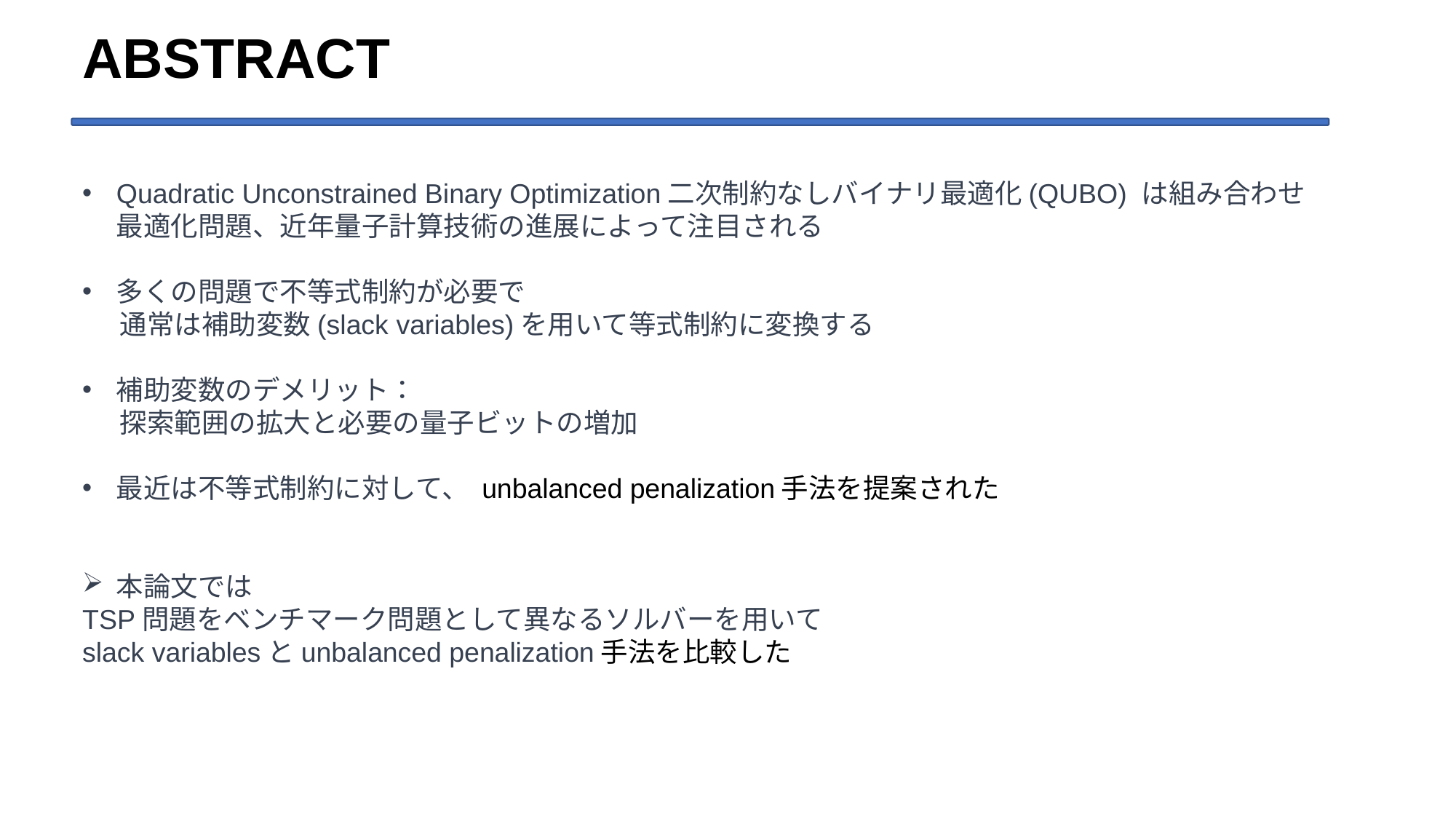

# ABSTRACT

Quadratic Unconstrained Binary Optimization二次制約なしバイナリ最適化(QUBO) は組み合わせ最適化問題、近年量子計算技術の進展によって注目される

多くの問題で不等式制約が必要で
     通常は補助変数(slack variables)を用いて等式制約に変換する

補助変数のデメリット：
     探索範囲の拡大と必要の量子ビットの増加

最近は不等式制約に対して、 unbalanced penalization手法を提案された

本論文では
TSP問題をベンチマーク問題として異なるソルバーを用いて
slack variablesとunbalanced penalization手法を比較した